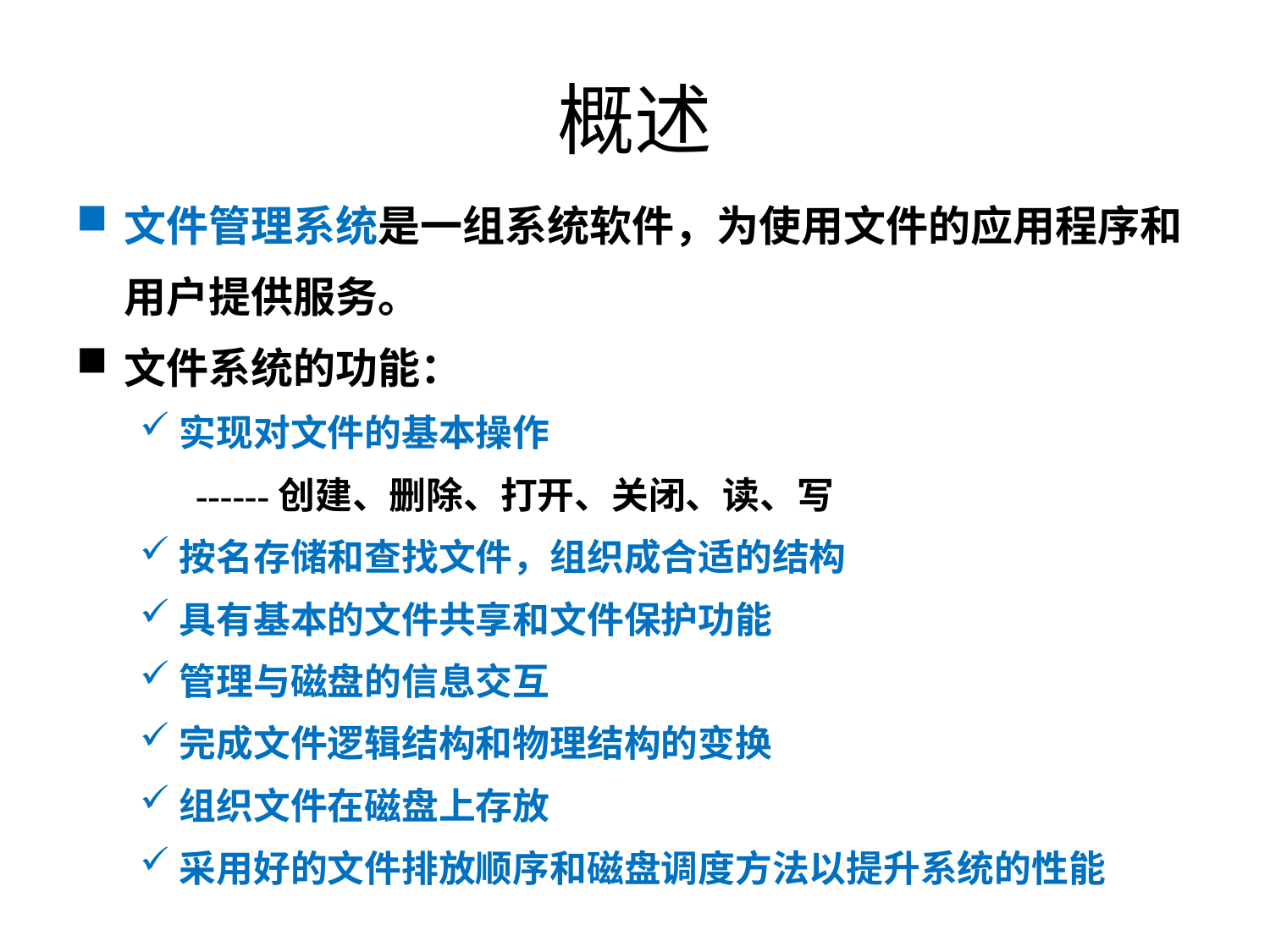

# 概述
文件管理系统是一组系统软件，为使用文件的应用程序和用户提供服务。
文件系统的功能：
实现对文件的基本操作
      ------创建、删除、打开、关闭、读、写
按名存储和查找文件，组织成合适的结构
具有基本的文件共享和文件保护功能
管理与磁盘的信息交互
完成文件逻辑结构和物理结构的变换
组织文件在磁盘上存放
采用好的文件排放顺序和磁盘调度方法以提升系统的性能